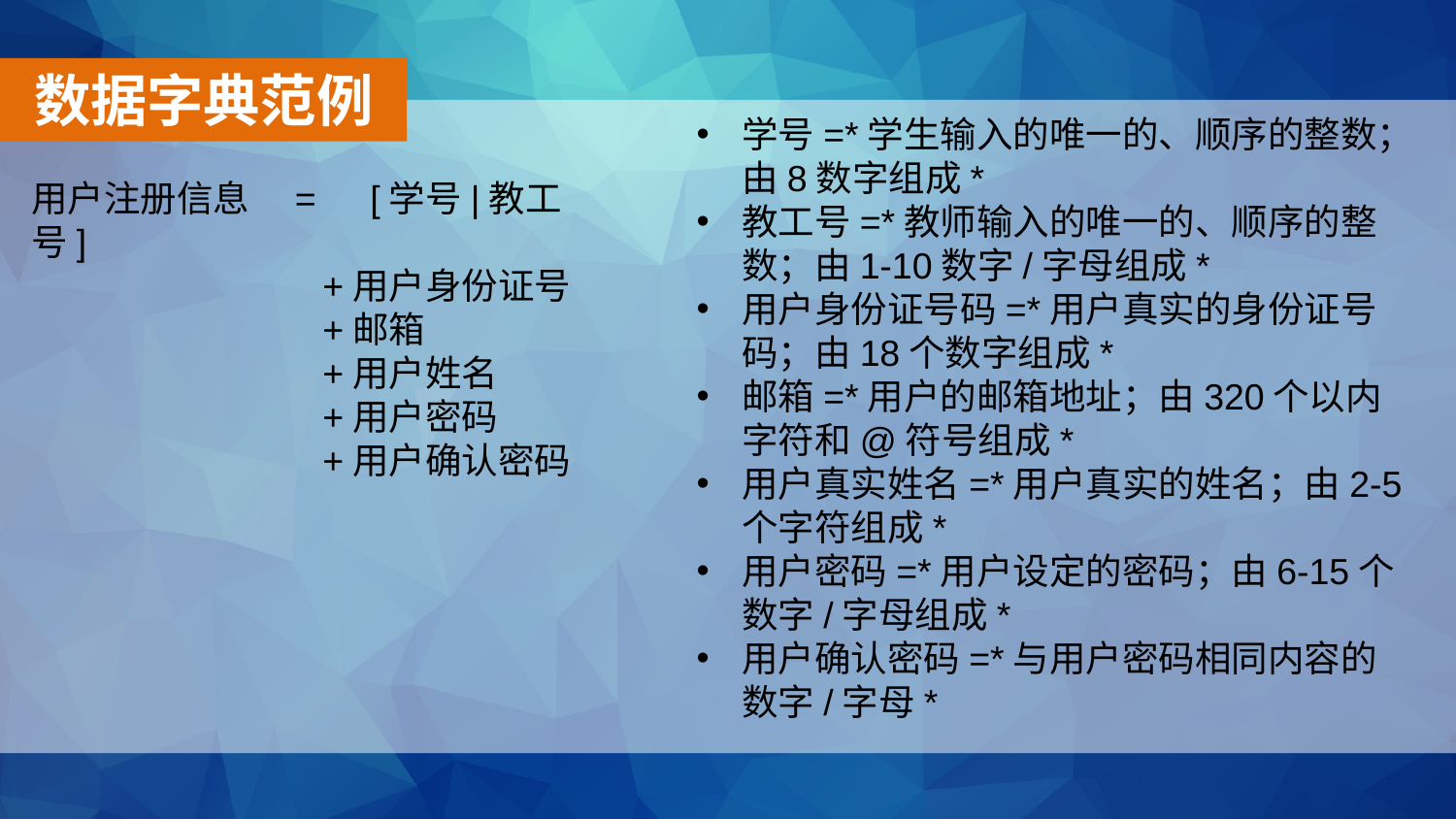

数据字典范例

学号=*学生输入的唯一的、顺序的整数；由8数字组成*
教工号=*教师输入的唯一的、顺序的整数；由1-10数字/字母组成*
用户身份证号码=*用户真实的身份证号码；由18个数字组成*
邮箱=*用户的邮箱地址；由320个以内字符和@符号组成*
用户真实姓名=*用户真实的姓名；由2-5个字符组成*
用户密码=*用户设定的密码；由6-15个数字/字母组成*
用户确认密码=*与用户密码相同内容的数字/字母*
用户注册信息　=　[学号|教工号]
		+用户身份证号
		+邮箱
		+用户姓名
		+用户密码
		+用户确认密码